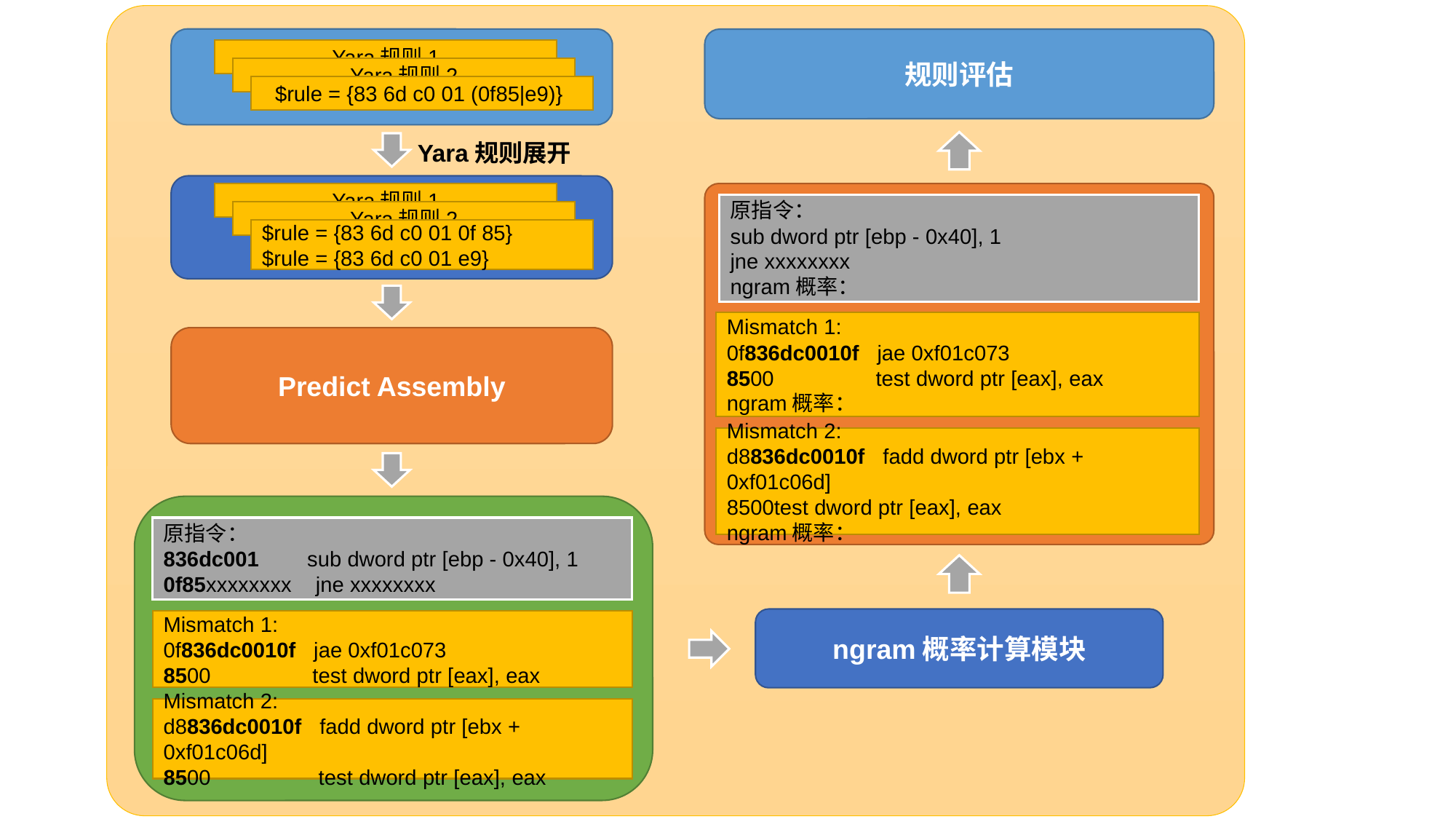

Yara规则1
Yara规则2
$rule = {83 6d c0 01 (0f85|e9)}
规则评估
Yara规则展开

Yara规则1
Yara规则2
$rule = {83 6d c0 01 0f 85}
$rule = {83 6d c0 01 e9}

原指令：
sub dword ptr [ebp - 0x40], 1
jne xxxxxxxx
ngram概率：
Mismatch 1:
0f836dc0010f   jae 0xf01c073
8500                 test dword ptr [eax], eax
ngram概率：
Mismatch 2:
d8836dc0010f   fadd dword ptr [ebx + 0xf01c06d]
test dword ptr [eax], eax
ngram概率：

Predict Assembly

原指令：
836dc001        sub dword ptr [ebp - 0x40], 1
0f85xxxxxxxx    jne xxxxxxxx

ngram概率计算模块
Mismatch 1:
0f836dc0010f   jae 0xf01c073
8500                 test dword ptr [eax], eax

Mismatch 2:
d8836dc0010f   fadd dword ptr [ebx + 0xf01c06d]
8500                  test dword ptr [eax], eax